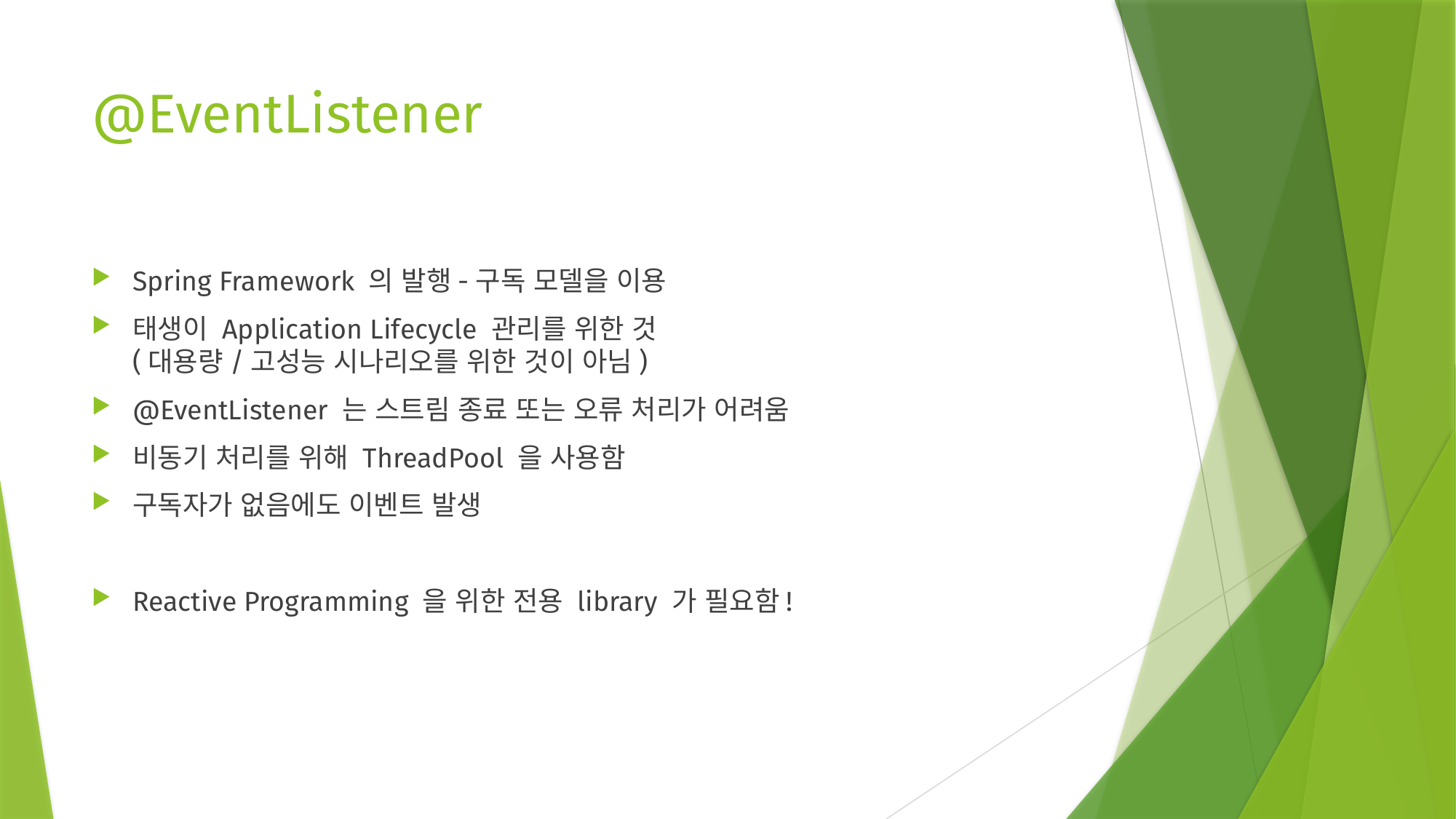

# @EventListener
Spring Framework 의 발행-구독 모델을 이용
태생이 Application Lifecycle 관리를 위한 것
(대용량/고성능 시나리오를 위한 것이 아님)
@EventListener 는 스트림 종료 또는 오류 처리가 어려움
비동기 처리를 위해 ThreadPool 을 사용함
구독자가 없음에도 이벤트 발생

Reactive Programming 을 위한 전용 library 가 필요함!